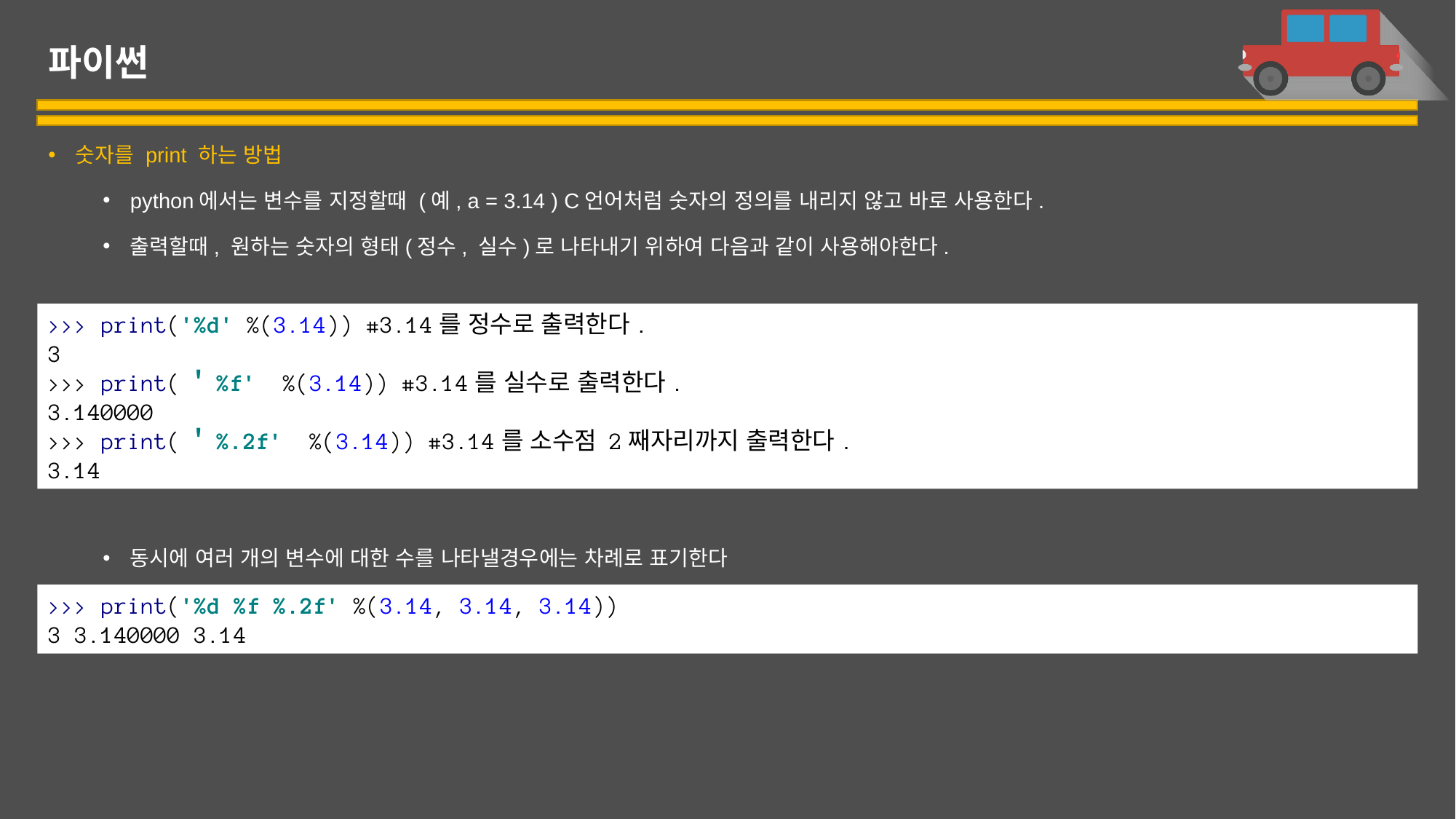

# 파이썬
숫자를 print 하는 방법
python에서는 변수를 지정할때 (예, a = 3.14 ) C언어처럼 숫자의 정의를 내리지 않고 바로 사용한다.
출력할때, 원하는 숫자의 형태(정수, 실수)로 나타내기 위하여 다음과 같이 사용해야한다.

동시에 여러 개의 변수에 대한 수를 나타낼경우에는 차례로 표기한다

>>> print('%d' %(3.14)) #3.14를 정수로 출력한다.
3
>>> print(＇%f'  %(3.14)) #3.14를 실수로 출력한다.
3.140000
>>> print(＇%.2f'  %(3.14)) #3.14를 소수점 2째자리까지 출력한다.
3.14
>>> print('%d %f %.2f' %(3.14, 3.14, 3.14))
3 3.140000 3.14